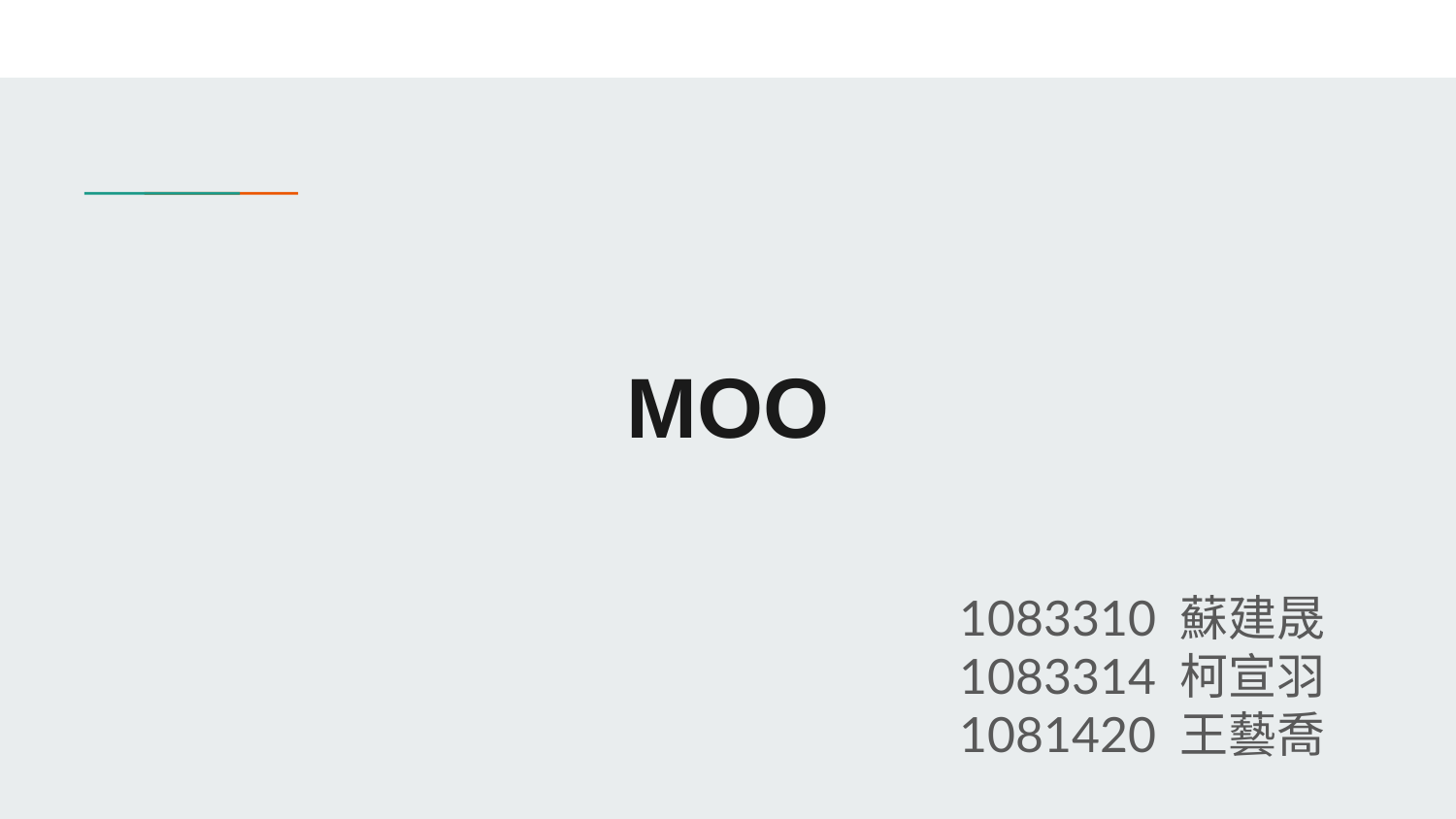

# MOO
1083310 蘇建晟
1083314 柯宣羽
1081420 王藝喬